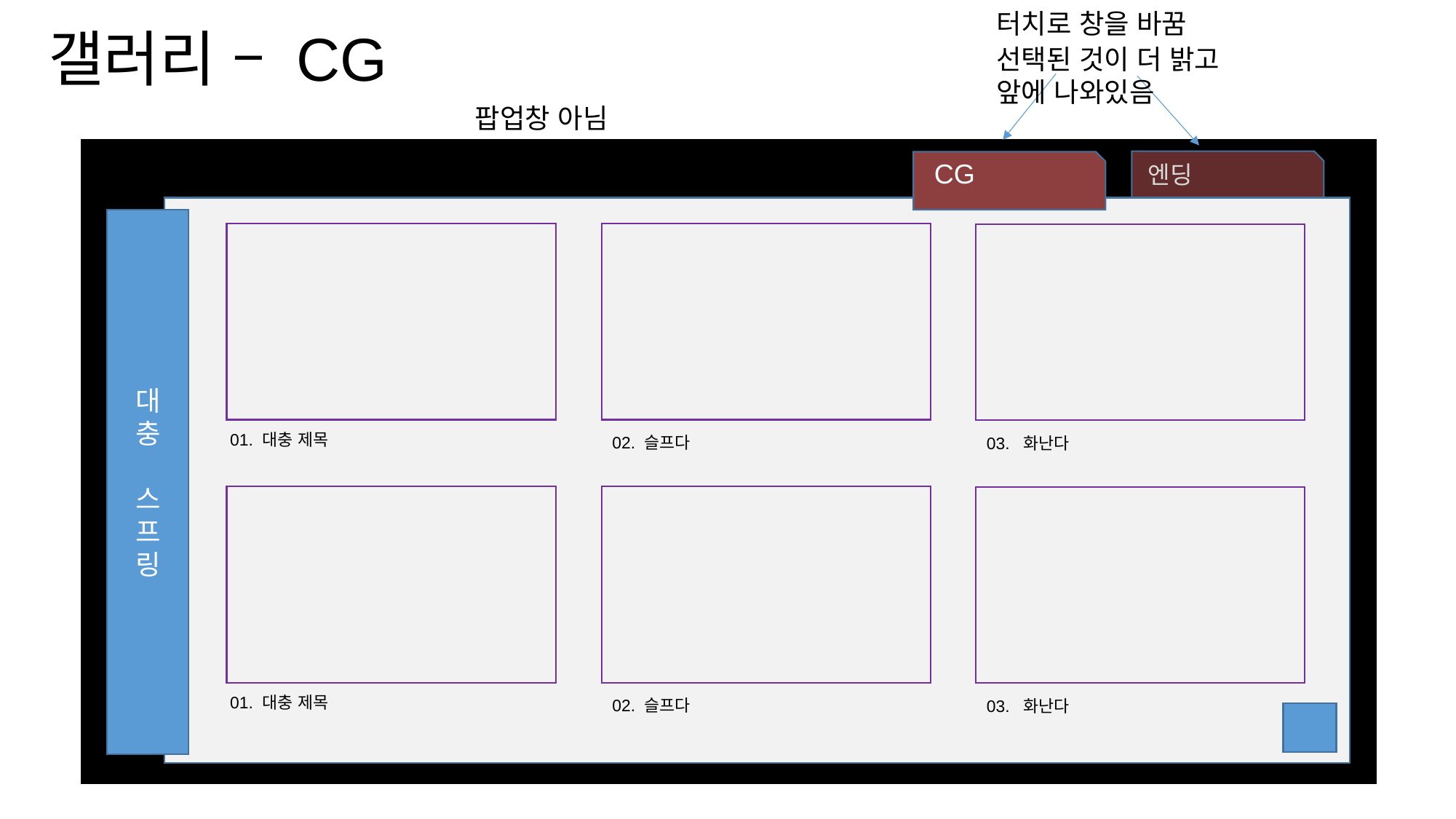

터치로 창을 바꿈
갤러리 – CG
선택된 것이 더 밝고
앞에 나와있음
팝업창 아님

CG

엔딩

대
충

스
프
링

01. 대충 제목
02. 슬프다
03.  화난다

01. 대충 제목
02. 슬프다
03.  화난다